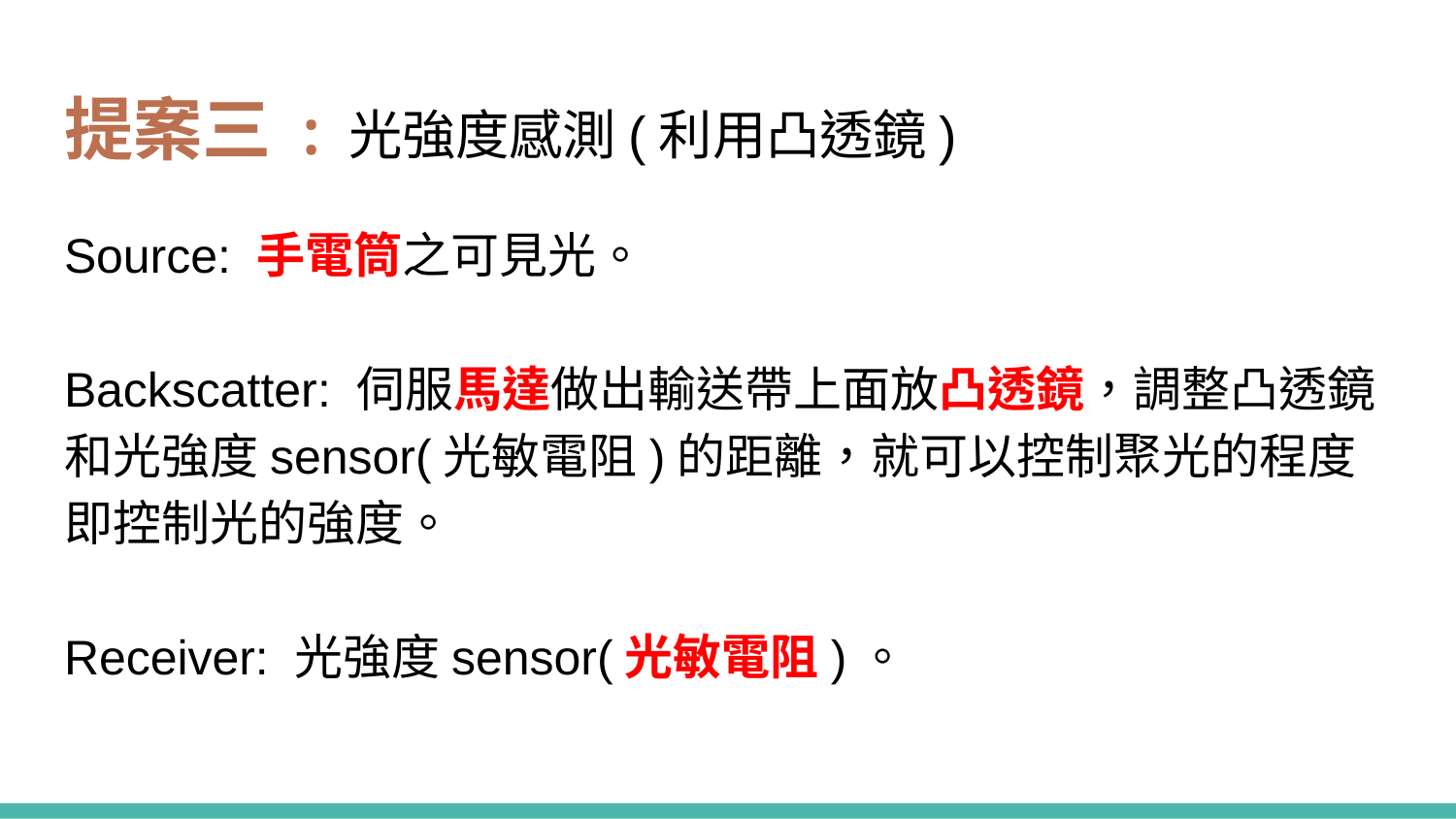

# 提案三 : 光強度感測(利用凸透鏡)
Source: 手電筒之可見光。
Backscatter: 伺服馬達做出輸送帶上面放凸透鏡，調整凸透鏡和光強度sensor(光敏電阻)的距離，就可以控制聚光的程度即控制光的強度。
Receiver: 光強度sensor(光敏電阻)。